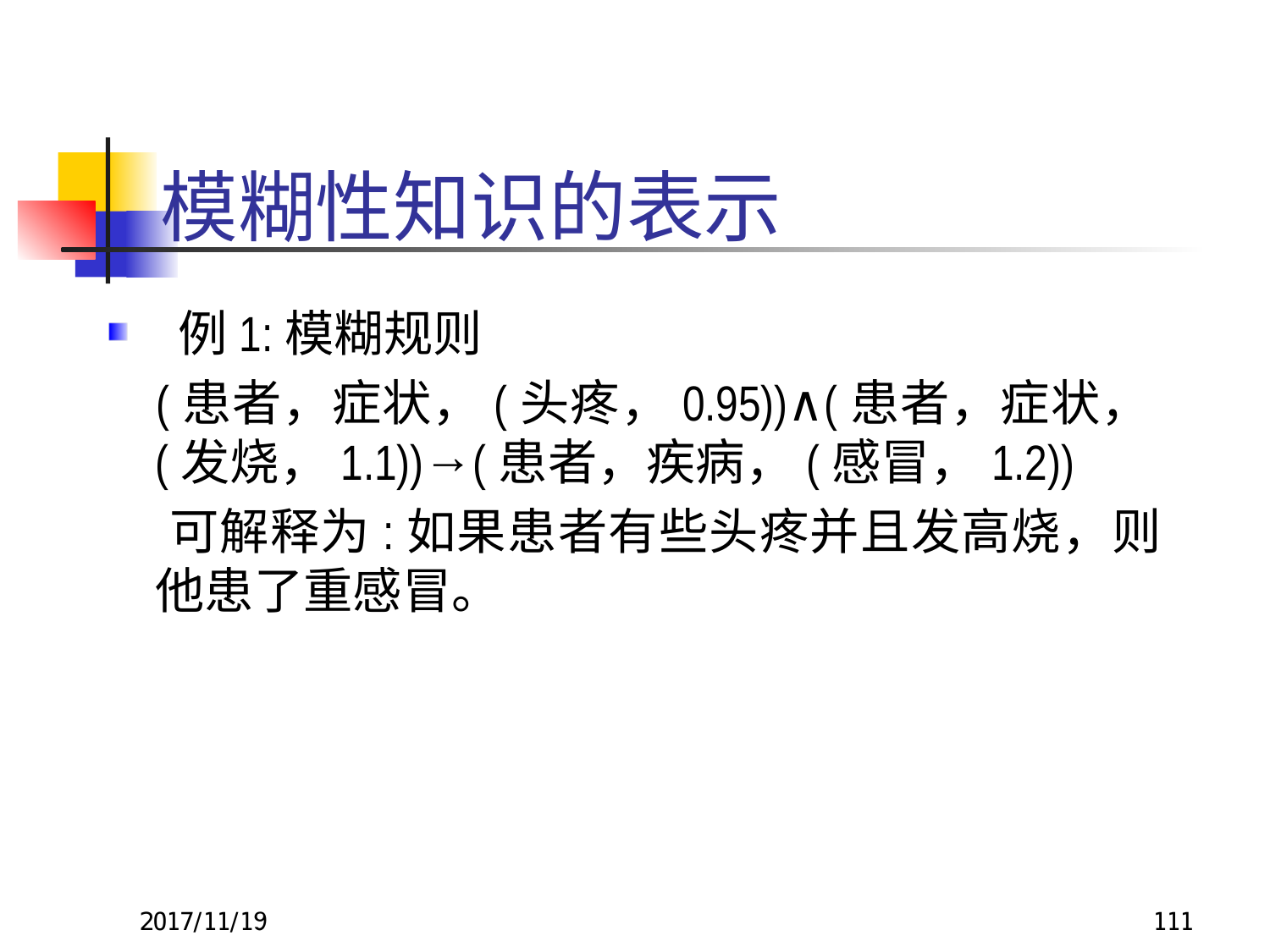

模糊性知识的表示
 例1:模糊规则
    (患者，症状，(头疼，0.95))∧(患者，症状，(发烧，1.1))→(患者，疾病，(感冒，1.2))
    可解释为:如果患者有些头疼并且发高烧，则他患了重感冒。

2017/11/19
111